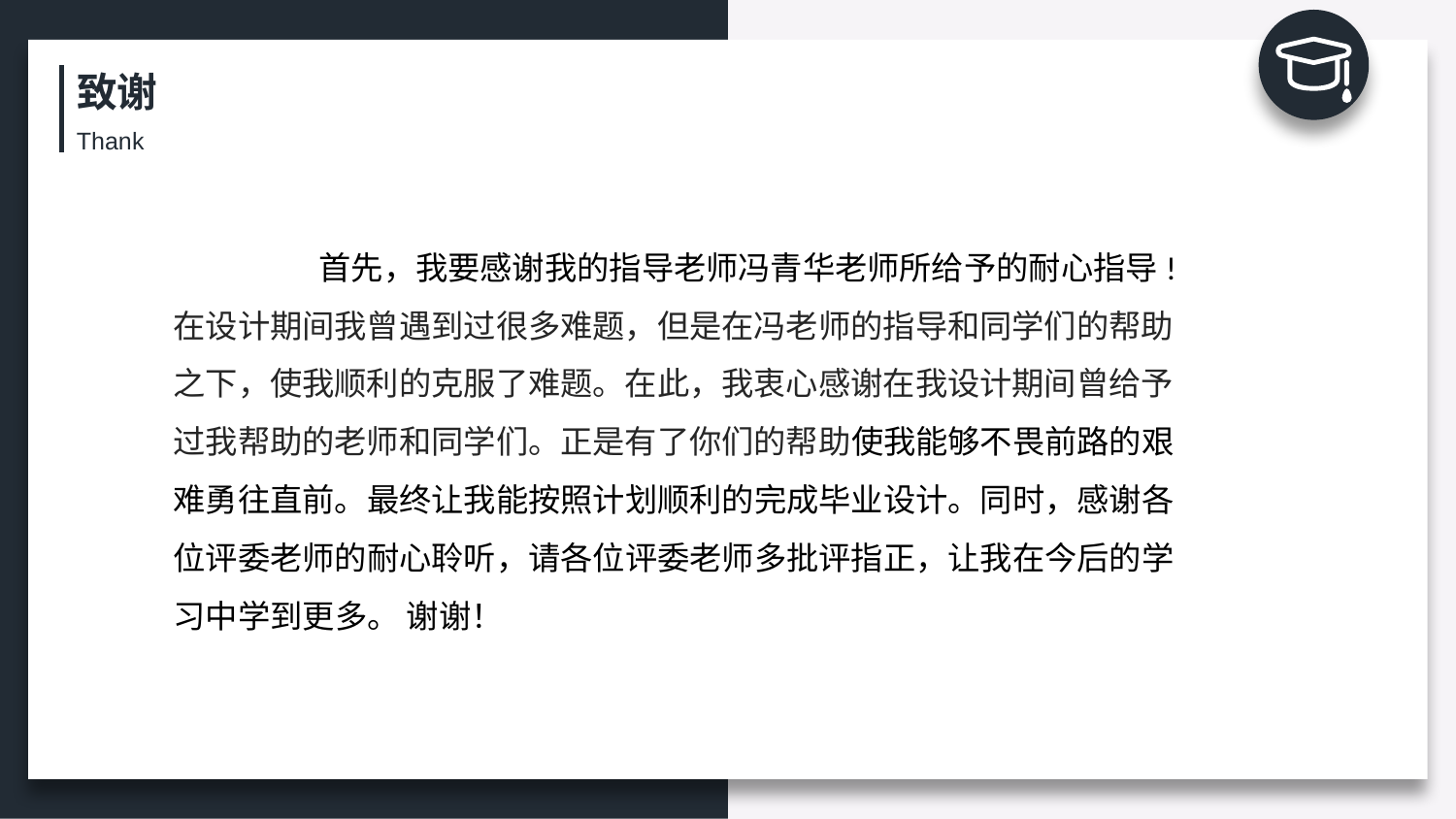

致谢
Thank
	首先，我要感谢我的指导老师冯青华老师所给予的耐心指导!
在设计期间我曾遇到过很多难题，但是在冯老师的指导和同学们的帮助之下，使我顺利的克服了难题。在此，我衷心感谢在我设计期间曾给予过我帮助的老师和同学们。正是有了你们的帮助使我能够不畏前路的艰难勇往直前。最终让我能按照计划顺利的完成毕业设计。同时，感谢各位评委老师的耐心聆听，请各位评委老师多批评指正，让我在今后的学习中学到更多。 谢谢！

Step3
Step1